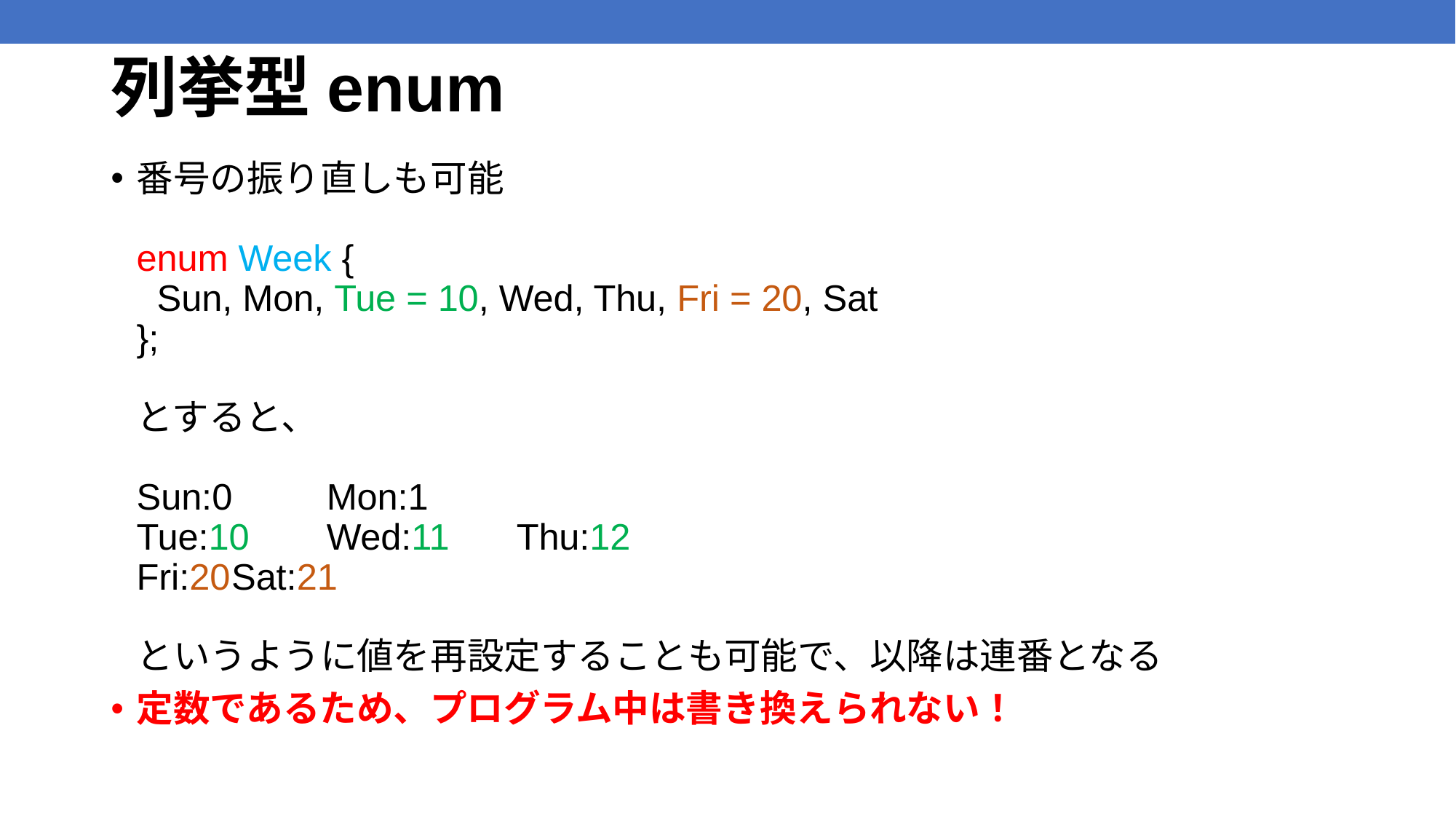

# 列挙型enum
番号の振り直しも可能
enum Week {
  Sun, Mon, Tue = 10, Wed, Thu, Fri = 20, Sat
};
とすると、
Sun:0 	Mon:1
Tue:10	Wed:11	Thu:12
Fri:20	Sat:21
というように値を再設定することも可能で、以降は連番となる
定数であるため、プログラム中は書き換えられない！